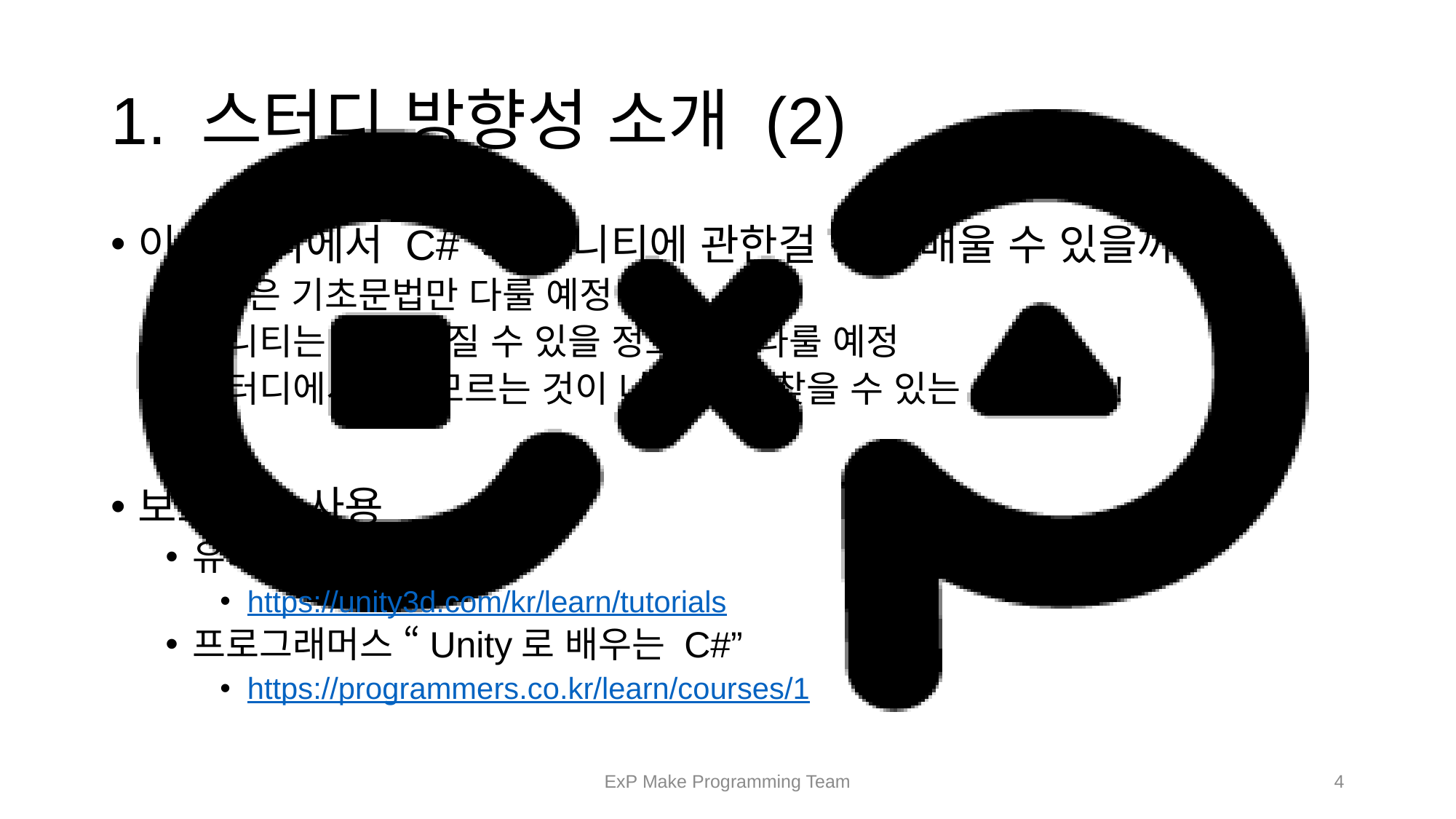

# 1. 스터디 방향성 소개 (2)
이 스터디에서 C# 과 유니티에 관한걸 전부 배울 수 있을까?
C#은 기초문법만 다룰 예정
유니티는 툴을 만질 수 있을 정도로만 다룰 예정
스터디에서는, 모르는 것이 나왔을 때 찾을 수 있는 수준까지!

보조자료 사용
유니티 공식 튜토리얼
https://unity3d.com/kr/learn/tutorials
프로그래머스 “Unity로 배우는 C#”
https://programmers.co.kr/learn/courses/1

ExP Make Programming Team
4